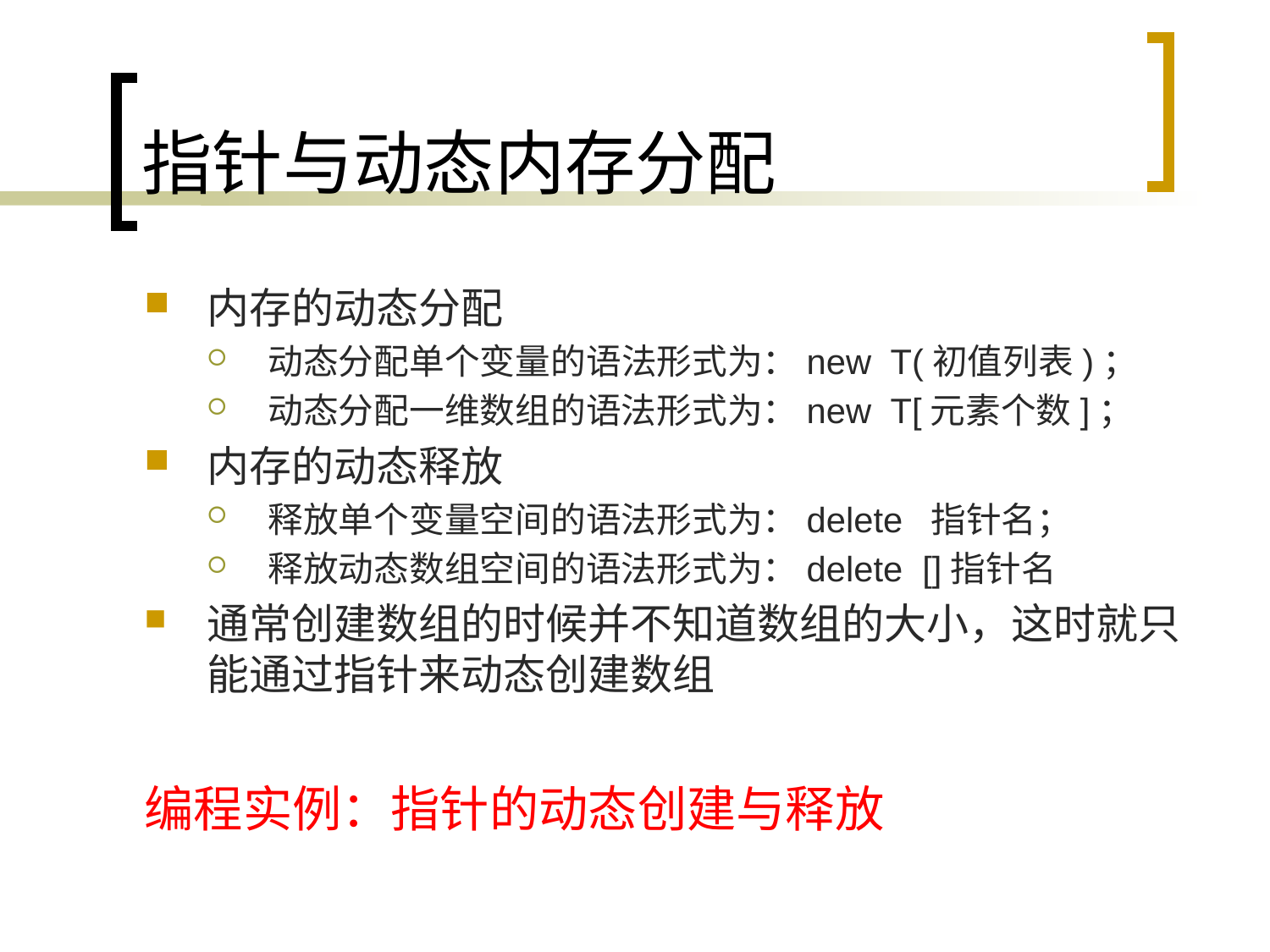

# 指针与动态内存分配
内存的动态分配
动态分配单个变量的语法形式为：new  T(初值列表)；
动态分配一维数组的语法形式为：new  T[元素个数]；
内存的动态释放
释放单个变量空间的语法形式为：delete  指针名；
释放动态数组空间的语法形式为：delete  []指针名
通常创建数组的时候并不知道数组的大小，这时就只能通过指针来动态创建数组

编程实例：指针的动态创建与释放